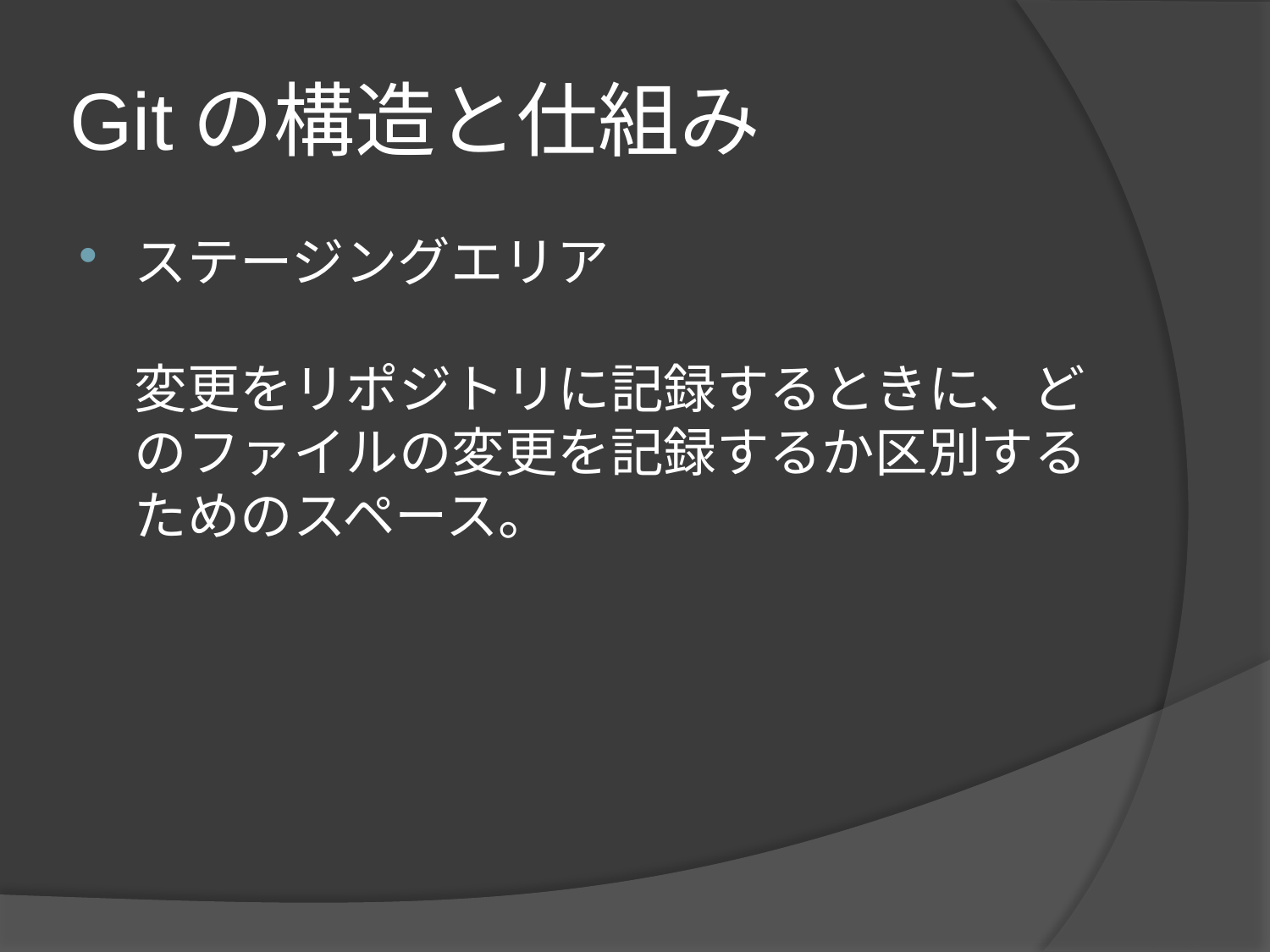

# Gitの構造と仕組み
ステージングエリア
変更をリポジトリに記録するときに、どのファイルの変更を記録するか区別するためのスペース。